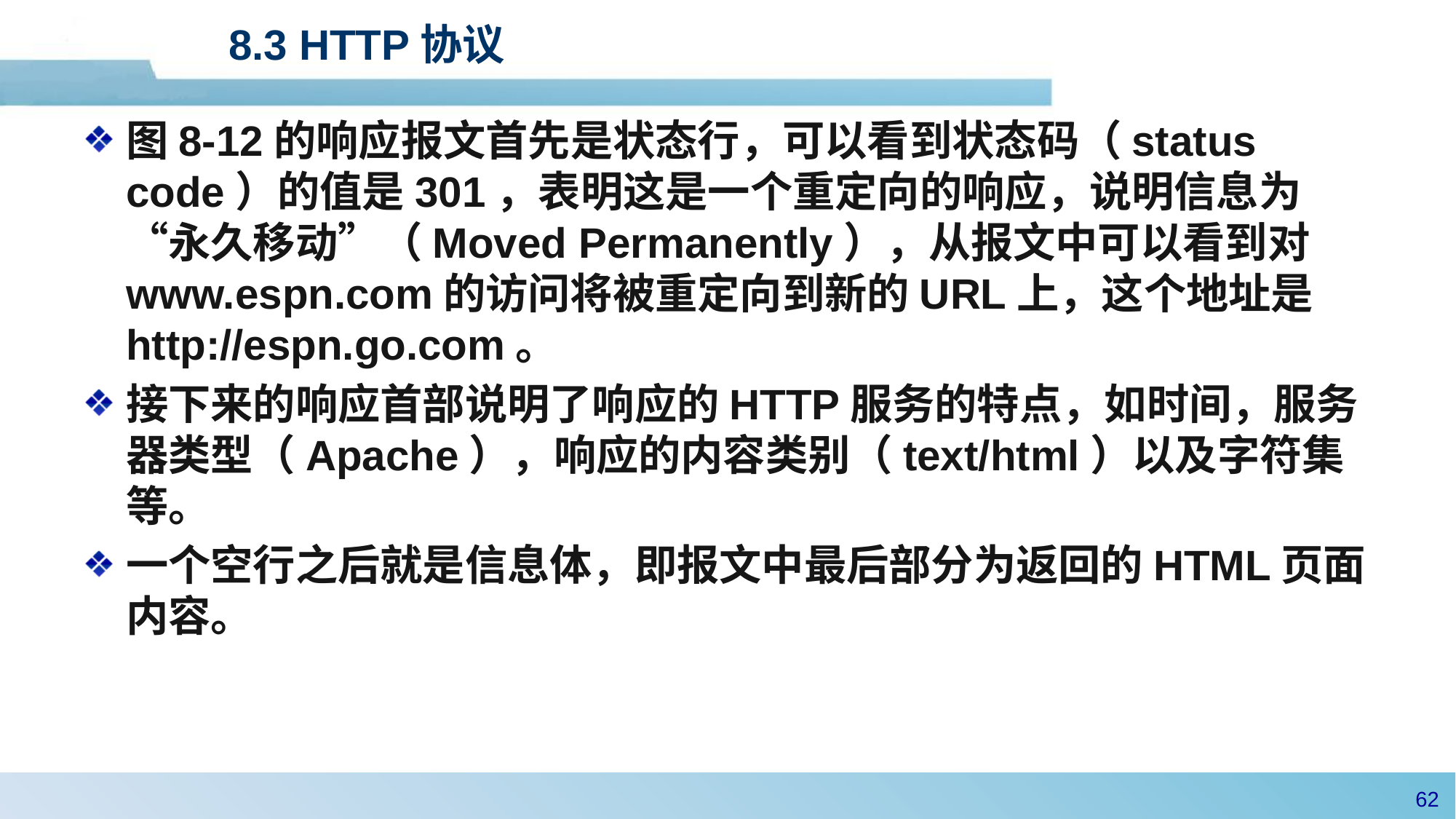

#
8.3 HTTP协议
图8-12的响应报文首先是状态行，可以看到状态码（status code）的值是301，表明这是一个重定向的响应，说明信息为“永久移动”（Moved Permanently），从报文中可以看到对www.espn.com的访问将被重定向到新的URL上，这个地址是http://espn.go.com。
接下来的响应首部说明了响应的HTTP服务的特点，如时间，服务器类型（Apache），响应的内容类别（text/html）以及字符集等。
一个空行之后就是信息体，即报文中最后部分为返回的HTML页面内容。
62